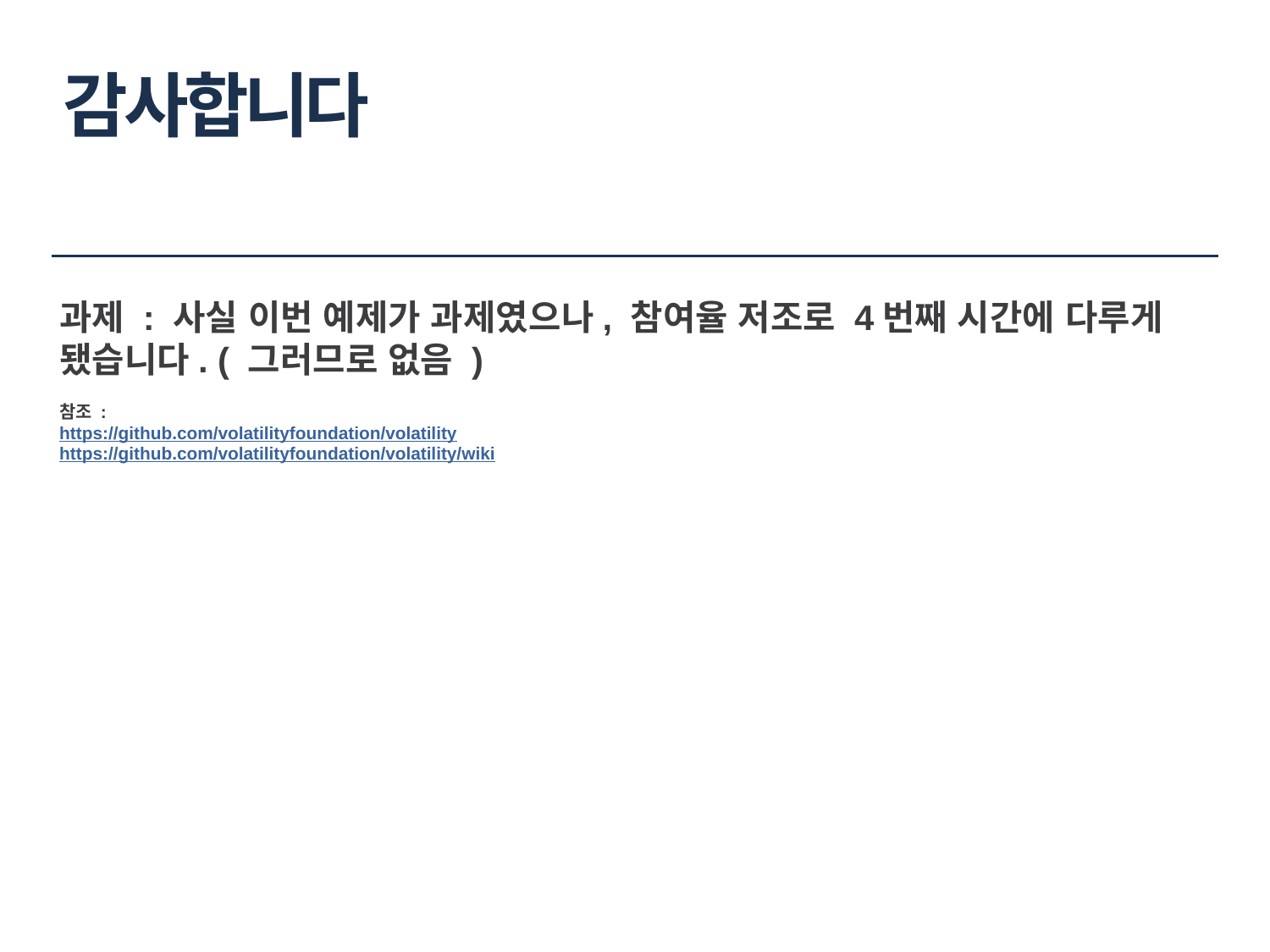

# 감사합니다
과제 : 사실 이번 예제가 과제였으나, 참여율 저조로 4번째 시간에 다루게 됐습니다. ( 그러므로 없음 )

참조 :
https://github.com/volatilityfoundation/volatility
https://github.com/volatilityfoundation/volatility/wiki